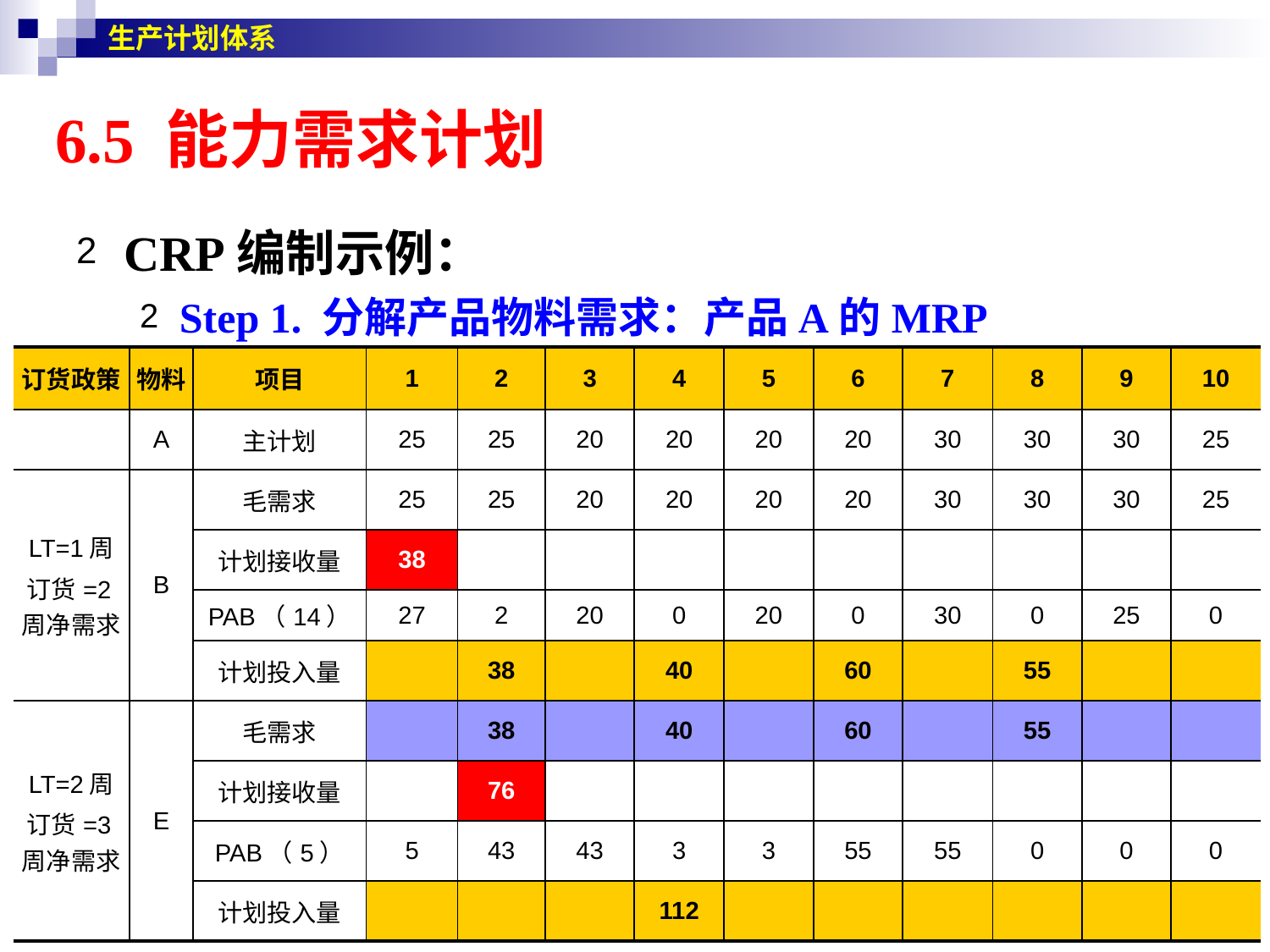

生产计划体系
# 6.5 能力需求计划
CRP编制示例：
Step 1. 分解产品物料需求：产品A的MRP
| 订货政策 | 物料 | 项目 | 1 | 2 | 3 | 4 | 5 | 6 | 7 | 8 | 9 | 10 |
| --- | --- | --- | --- | --- | --- | --- | --- | --- | --- | --- | --- | --- |
|  | A | 主计划 | 25 | 25 | 20 | 20 | 20 | 20 | 30 | 30 | 30 | 25 |
| LT=1周 订货=2周净需求 | B | 毛需求 | 25 | 25 | 20 | 20 | 20 | 20 | 30 | 30 | 30 | 25 |
|  |  | 计划接收量 | 38 |  |  |  |  |  |  |  |  |  |
|  |  | PAB（14） | 27 | 2 | 20 | 0 | 20 | 0 | 30 | 0 | 25 | 0 |
|  |  | 计划投入量 |  | 38 |  | 40 |  | 60 |  | 55 |  |  |
| LT=2周 订货=3周净需求 | E | 毛需求 |  | 38 |  | 40 |  | 60 |  | 55 |  |  |
|  |  | 计划接收量 |  | 76 |  |  |  |  |  |  |  |  |
|  |  | PAB（5） | 5 | 43 | 43 | 3 | 3 | 55 | 55 | 0 | 0 | 0 |
|  |  | 计划投入量 |  |  |  | 112 |  |  |  |  |  |  |